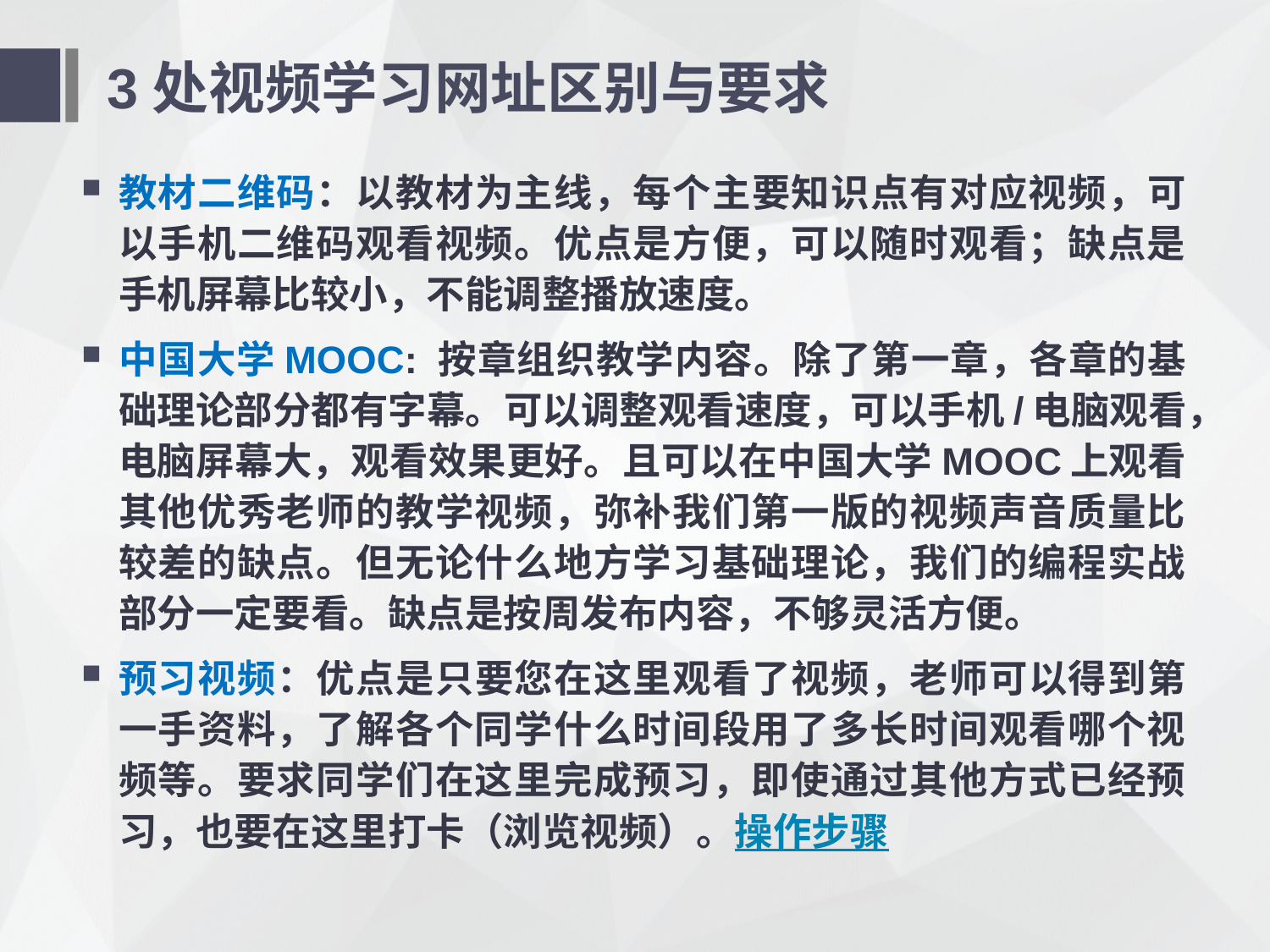

# 3处视频学习网址区别与要求
教材二维码：以教材为主线，每个主要知识点有对应视频，可以手机二维码观看视频。优点是方便，可以随时观看；缺点是手机屏幕比较小，不能调整播放速度。
中国大学MOOC: 按章组织教学内容。除了第一章，各章的基础理论部分都有字幕。可以调整观看速度，可以手机/电脑观看，电脑屏幕大，观看效果更好。且可以在中国大学MOOC上观看其他优秀老师的教学视频，弥补我们第一版的视频声音质量比较差的缺点。但无论什么地方学习基础理论，我们的编程实战部分一定要看。缺点是按周发布内容，不够灵活方便。
预习视频：优点是只要您在这里观看了视频，老师可以得到第一手资料，了解各个同学什么时间段用了多长时间观看哪个视频等。要求同学们在这里完成预习，即使通过其他方式已经预习，也要在这里打卡（浏览视频）。操作步骤